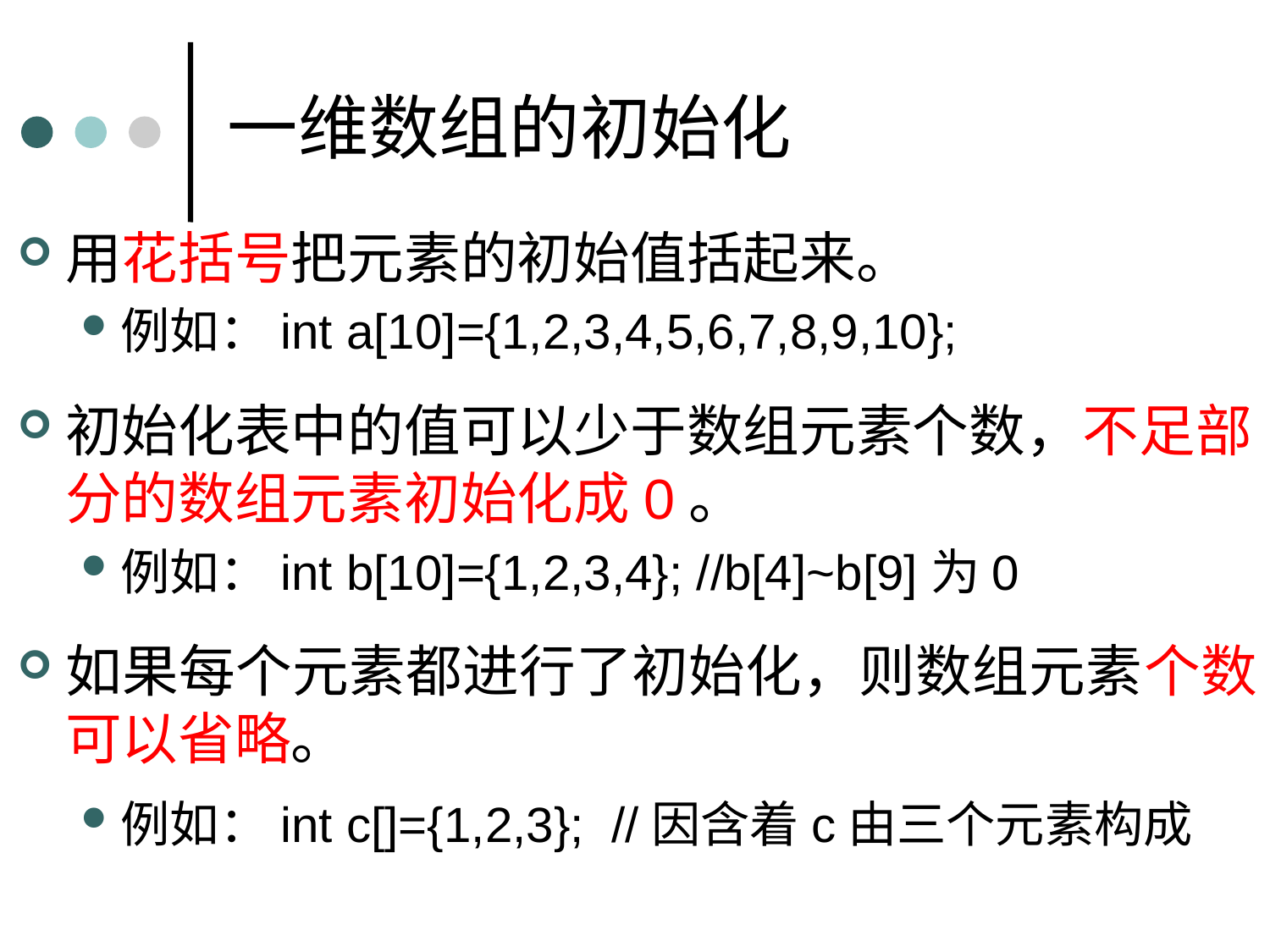

一维数组的初始化
用花括号把元素的初始值括起来。
例如：int a[10]={1,2,3,4,5,6,7,8,9,10};
初始化表中的值可以少于数组元素个数，不足部分的数组元素初始化成0。
例如：int b[10]={1,2,3,4}; //b[4]~b[9]为0
如果每个元素都进行了初始化，则数组元素个数可以省略。
例如：int c[]={1,2,3};  //因含着c由三个元素构成